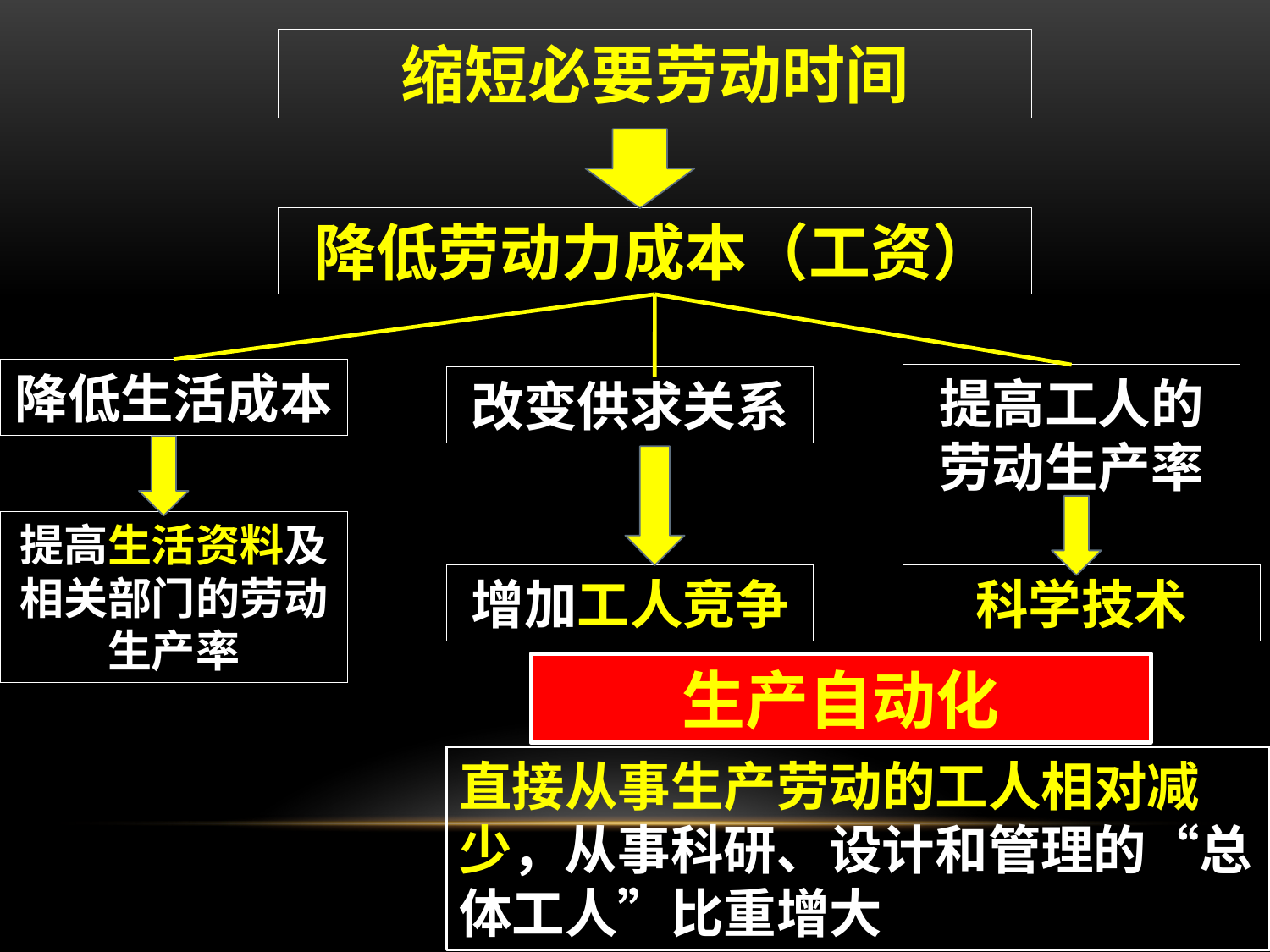

缩短必要劳动时间

降低劳动力成本（工资）
提高工人的劳动生产率
降低生活成本
改变供求关系

提高生活资料及相关部门的劳动生产率

增加工人竞争

科学技术
生产自动化
直接从事生产劳动的工人相对减少，从事科研、设计和管理的“总体工人”比重增大